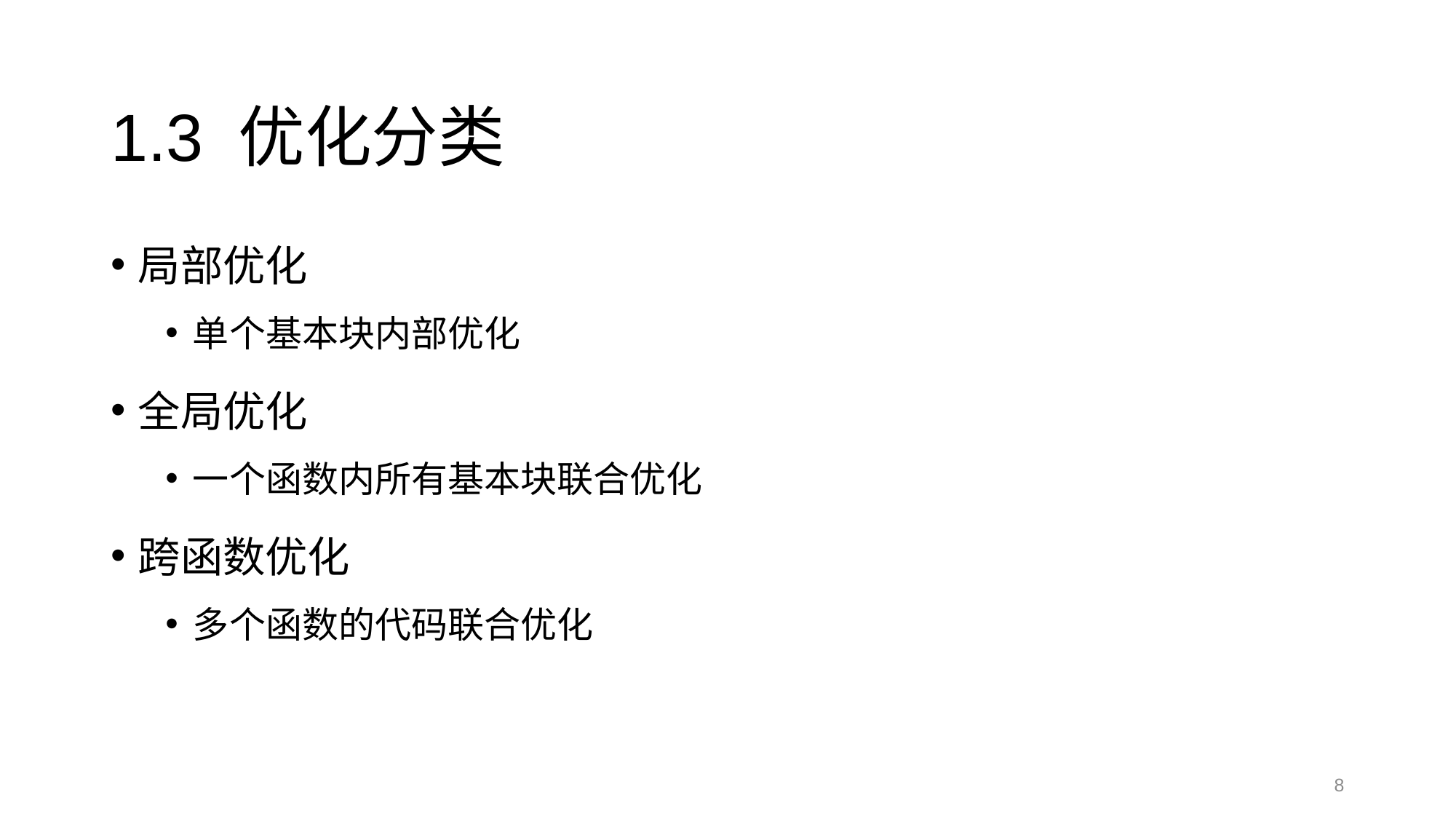

# 1.3 优化分类
局部优化
单个基本块内部优化
全局优化
一个函数内所有基本块联合优化
跨函数优化
多个函数的代码联合优化
8